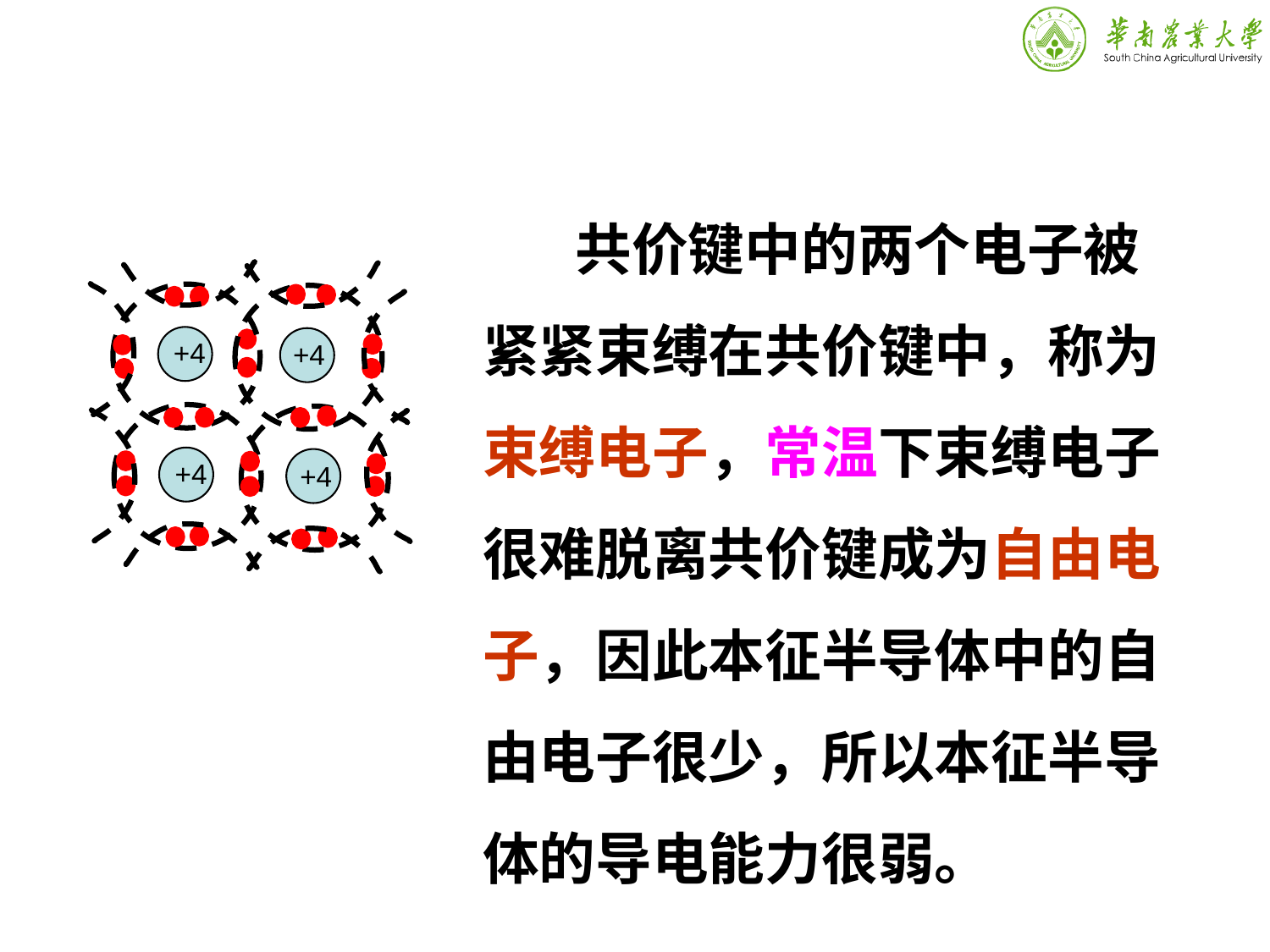

共价键中的两个电子被紧紧束缚在共价键中，称为束缚电子，常温下束缚电子很难脱离共价键成为自由电子，因此本征半导体中的自由电子很少，所以本征半导体的导电能力很弱。

+4
+4

+4
+4